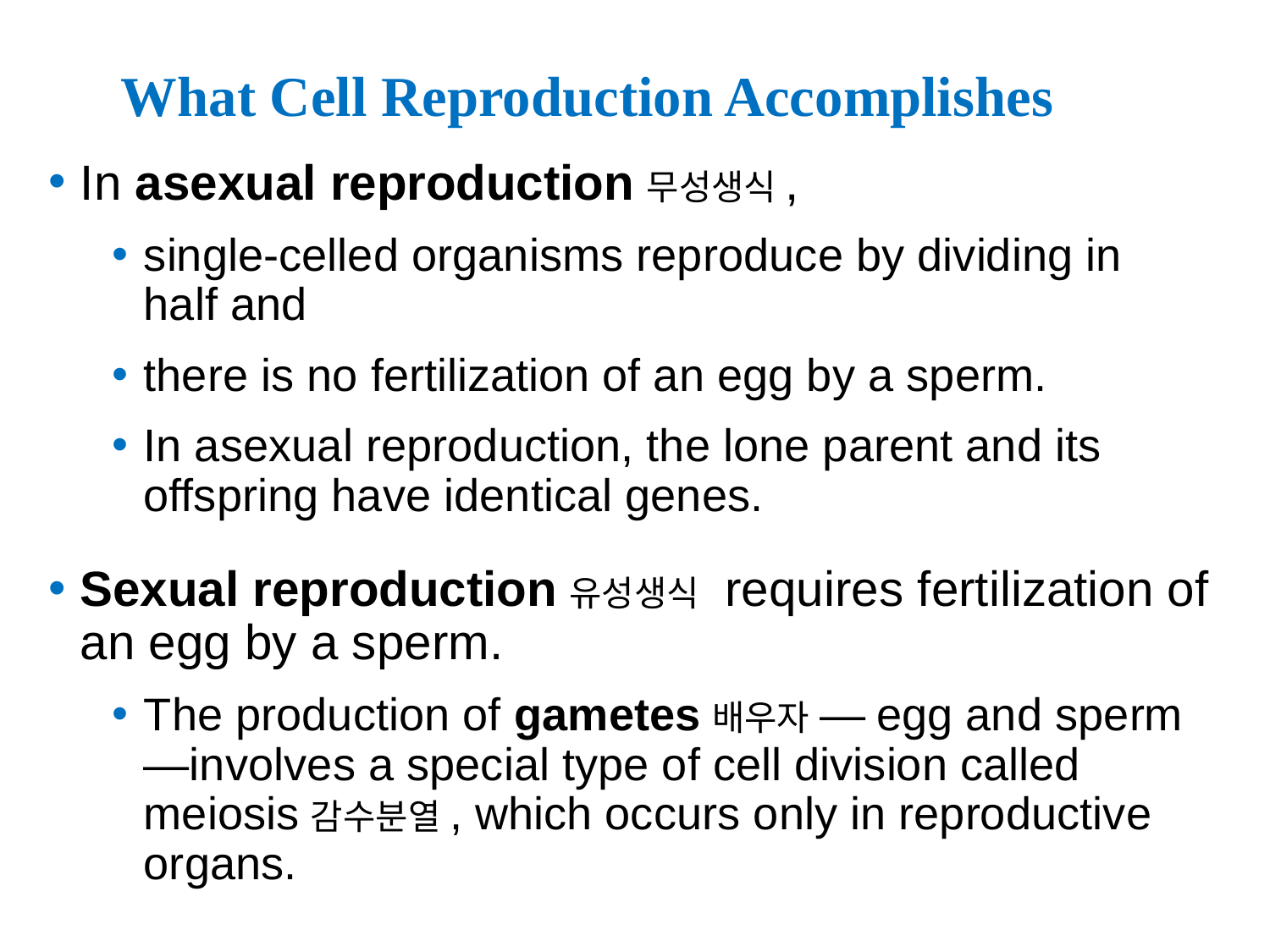

# What Cell Reproduction Accomplishes
In asexual reproduction무성생식,
single-celled organisms reproduce by dividing in half and
there is no fertilization of an egg by a sperm.
In asexual reproduction, the lone parent and its offspring have identical genes.
Sexual reproduction유성생식 requires fertilization of an egg by a sperm.
The production of gametes배우자 —egg and sperm—involves a special type of cell division called meiosis감수분열, which occurs only in reproductive organs.